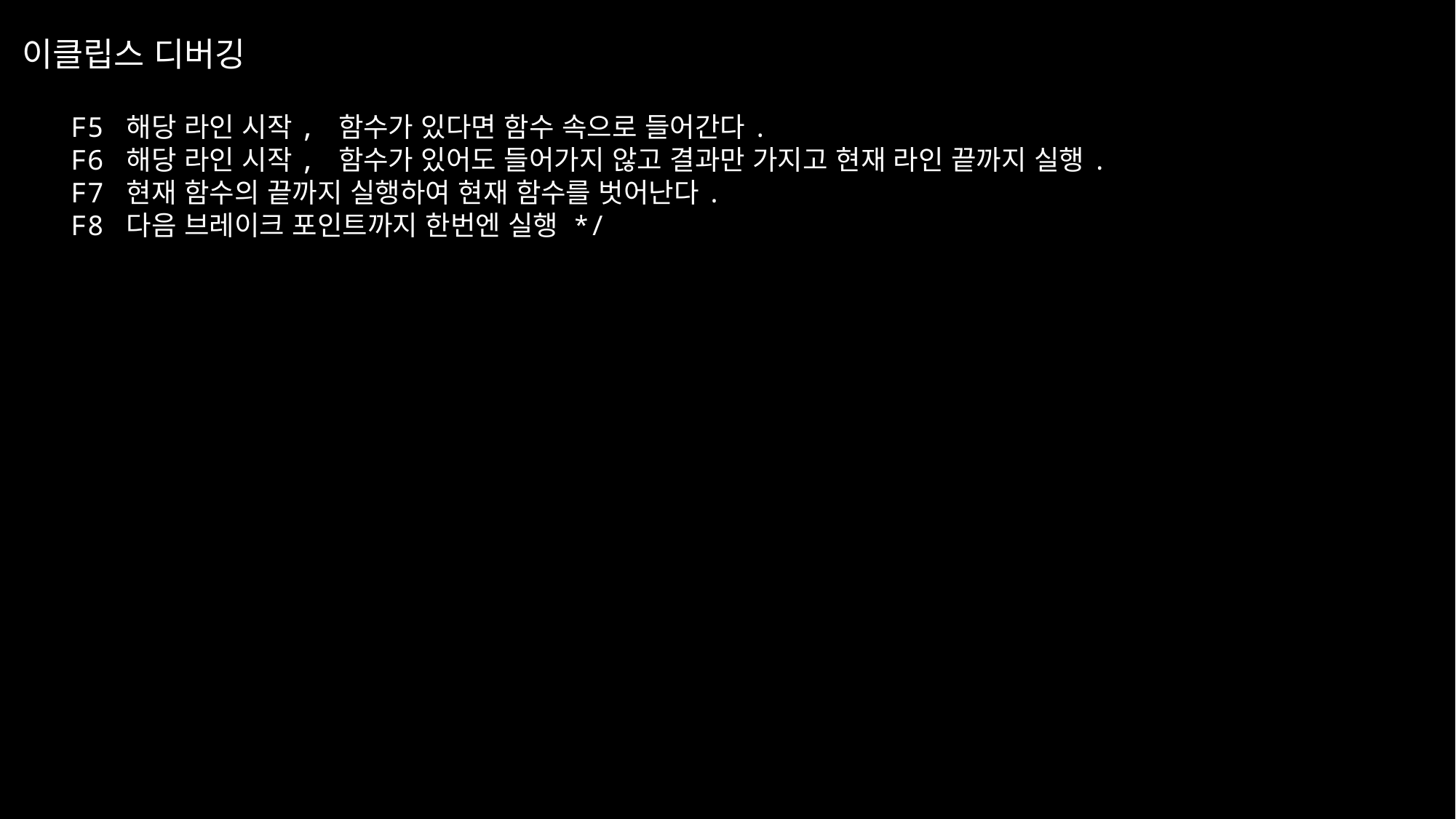

이클립스 디버깅
F5 해당 라인 시작, 함수가 있다면 함수 속으로 들어간다.
F6 해당 라인 시작, 함수가 있어도 들어가지 않고 결과만 가지고 현재 라인 끝까지 실행.
F7 현재 함수의 끝까지 실행하여 현재 함수를 벗어난다.
F8 다음 브레이크 포인트까지 한번엔 실행 */